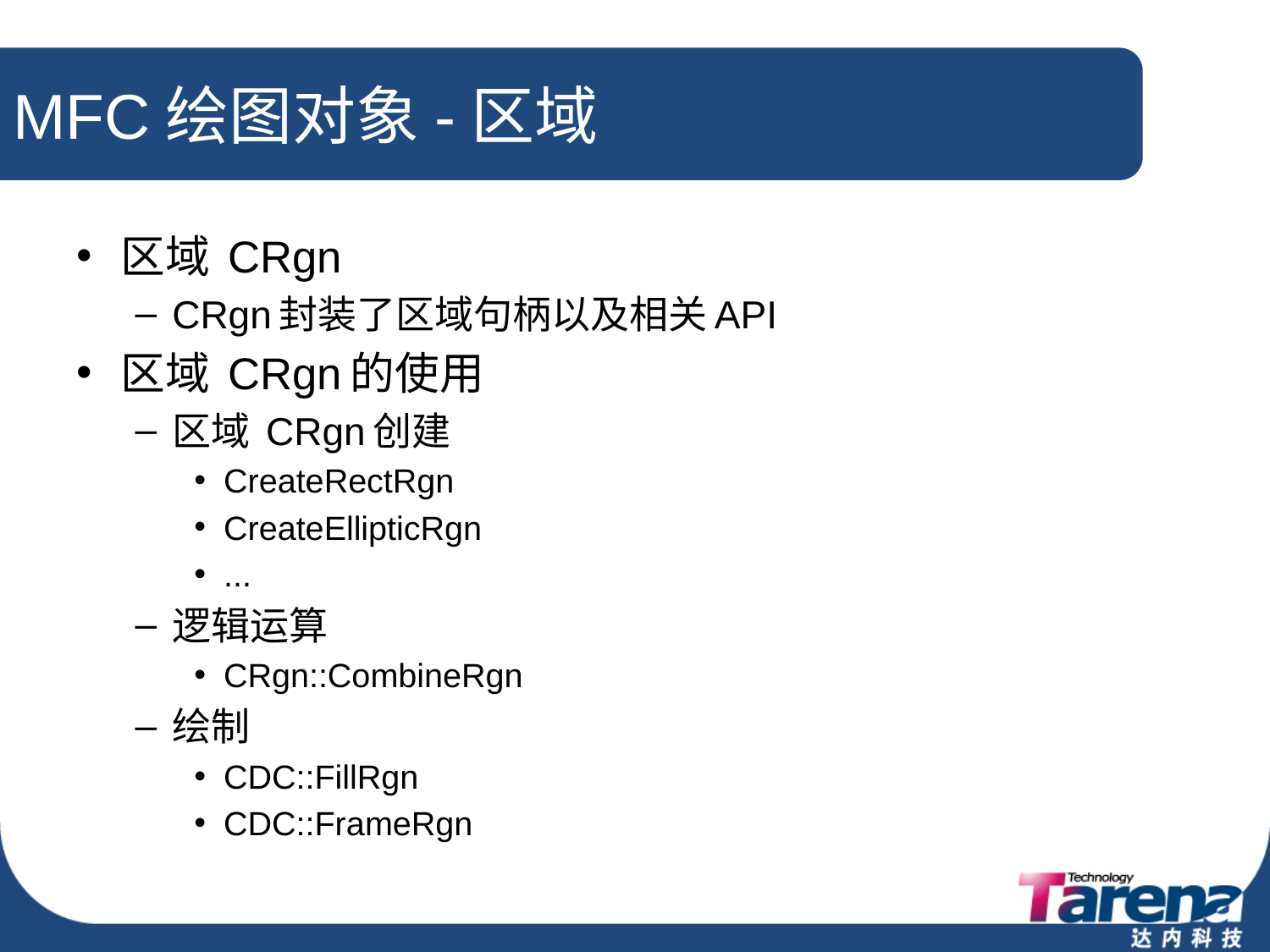

# MFC绘图对象-区域
区域 CRgn
CRgn封装了区域句柄以及相关API
区域 CRgn的使用
区域 CRgn创建
CreateRectRgn
CreateEllipticRgn
...
逻辑运算
CRgn::CombineRgn
绘制
CDC::FillRgn
CDC::FrameRgn